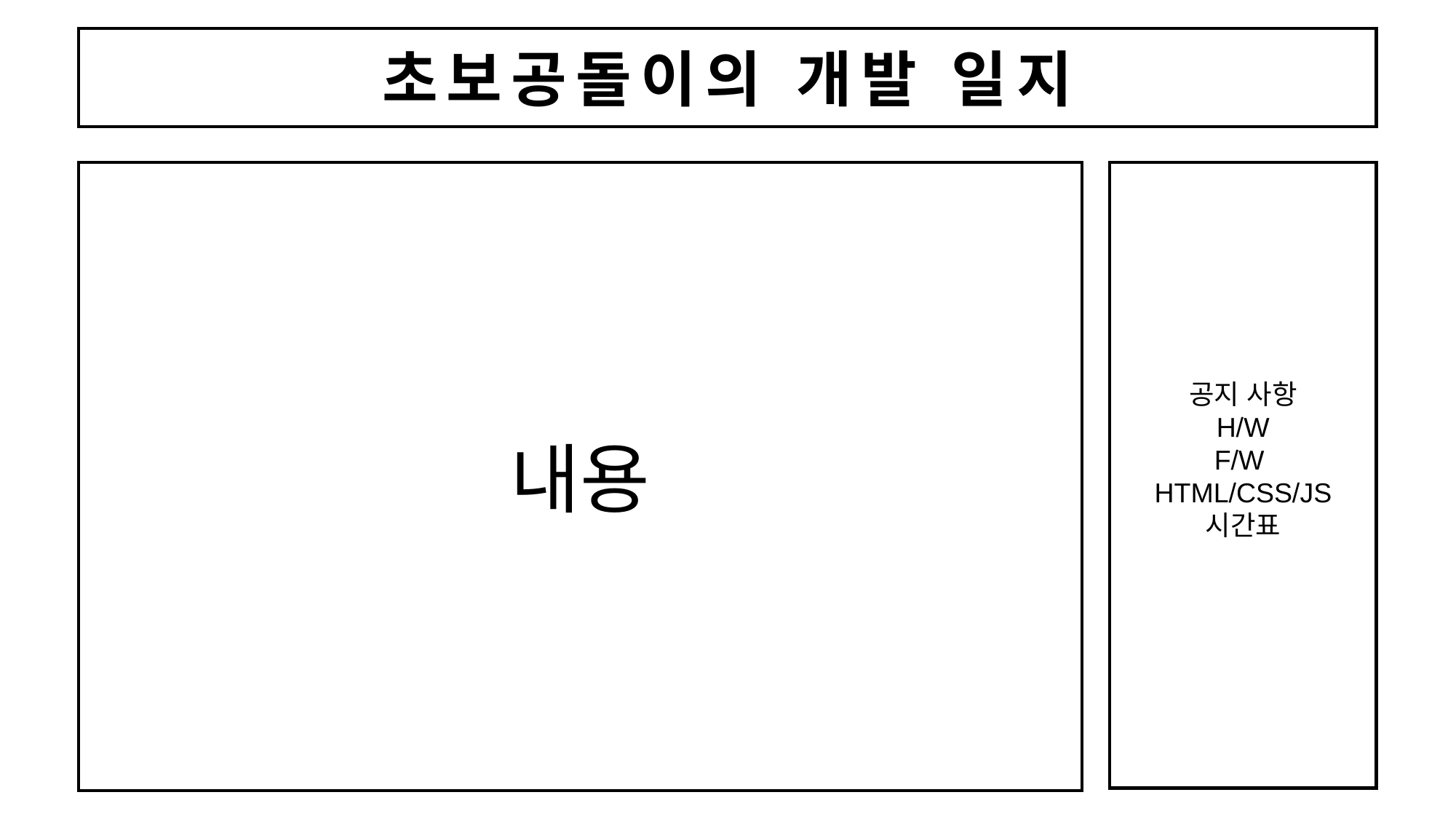

초보공돌이의 개발 일지
내용
공지 사항
H/W
F/W
HTML/CSS/JS
시간표